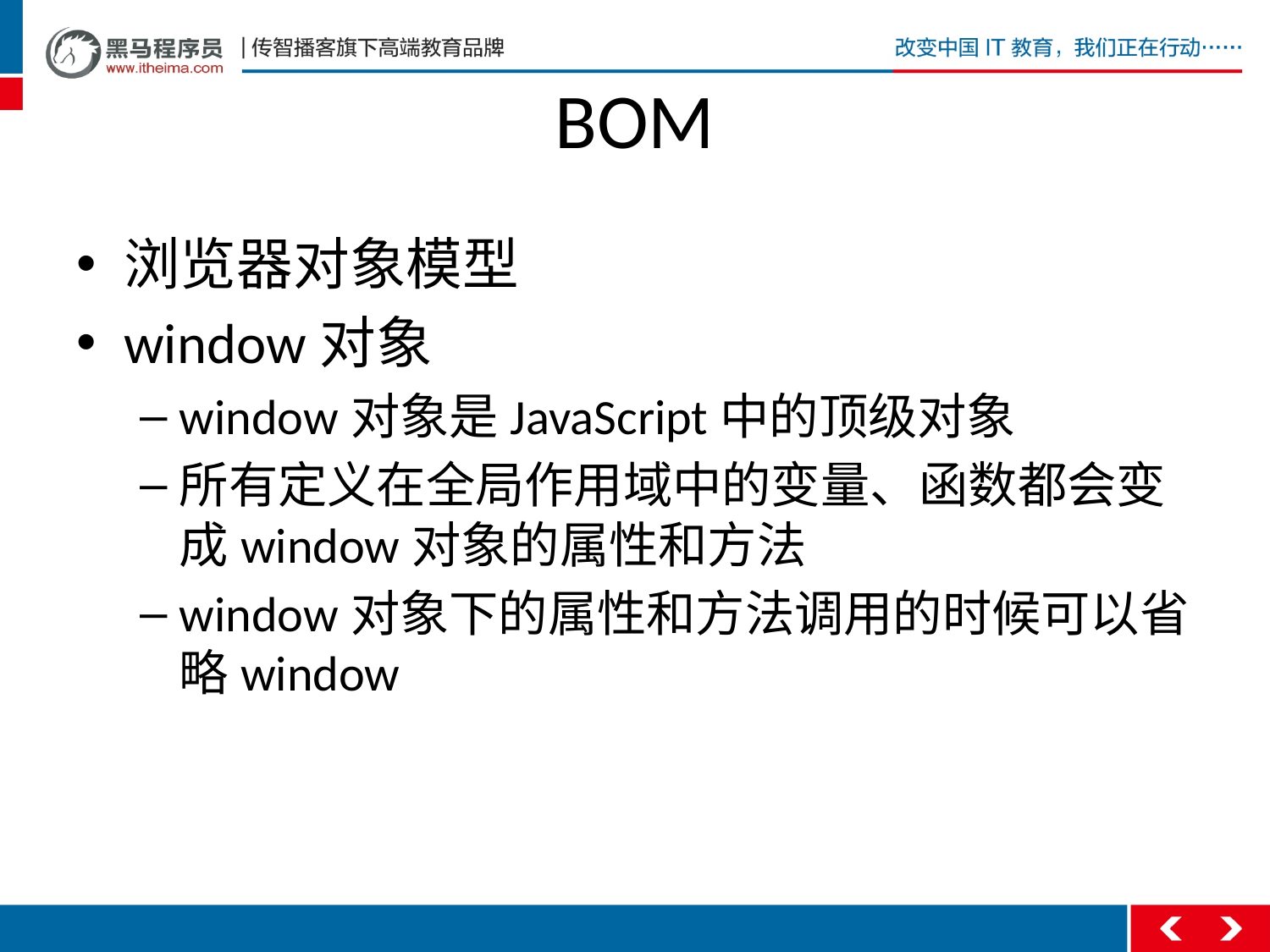

# BOM
浏览器对象模型
window对象
window对象是JavaScript中的顶级对象
所有定义在全局作用域中的变量、函数都会变成window对象的属性和方法
window对象下的属性和方法调用的时候可以省略window